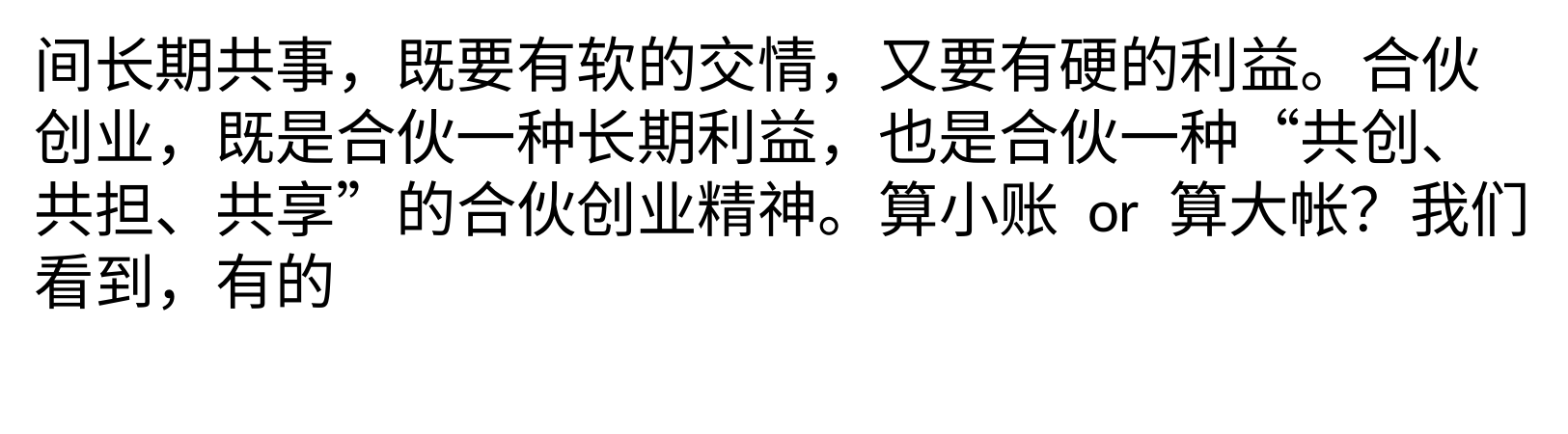

间长期共事，既要有软的交情，又要有硬的利益。合伙创业，既是合伙一种长期利益，也是合伙一种“共创、共担、共享”的合伙创业精神。算小账 or 算大帐？我们看到，有的